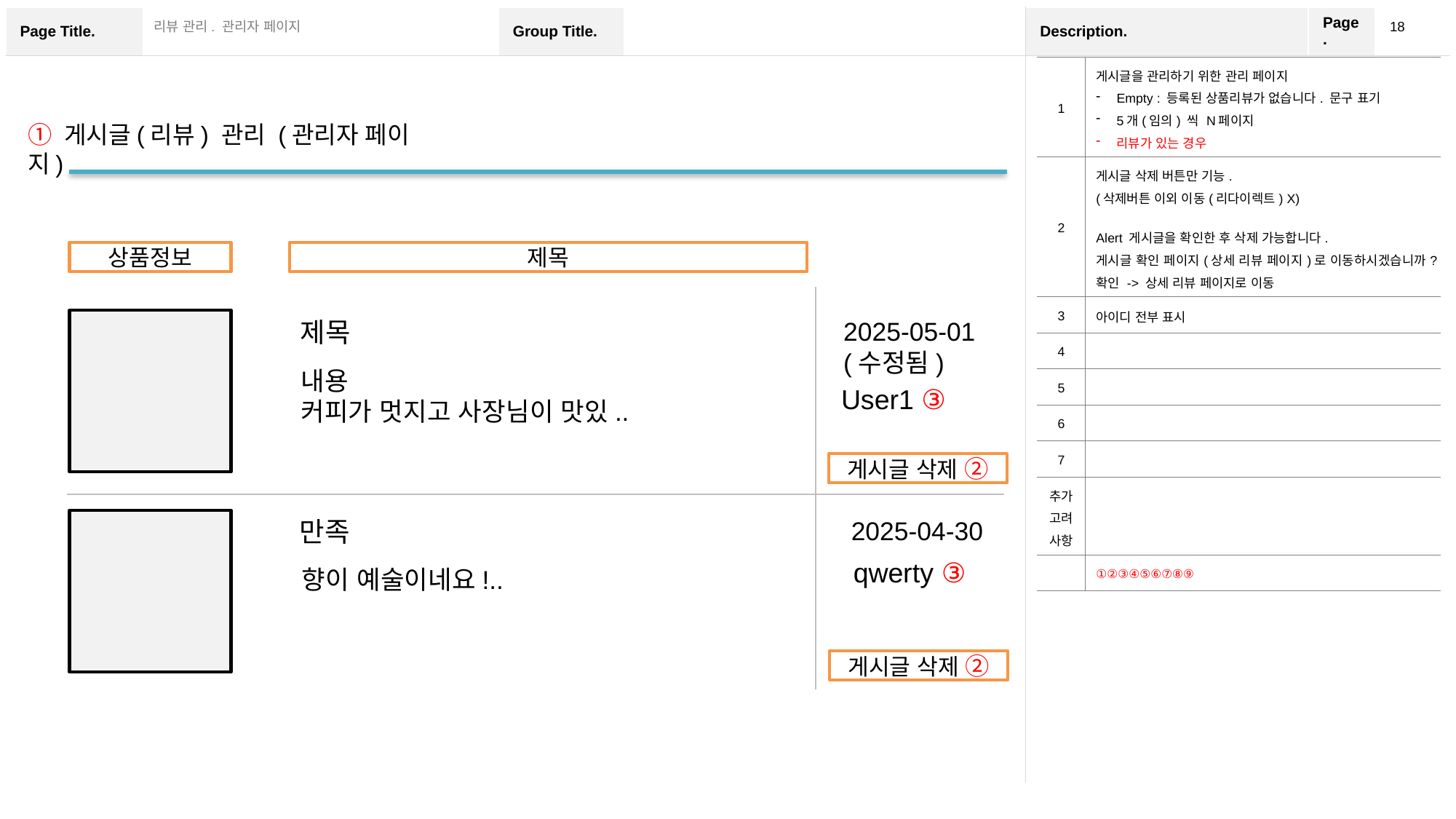

18
리뷰 관리. 관리자 페이지

| 1 | 게시글을 관리하기 위한 관리 페이지 Empty : 등록된 상품리뷰가 없습니다. 문구 표기 5개(임의) 씩 N페이지 리뷰가 있는 경우 |
| --- | --- |
| 2 | 게시글 삭제 버튼만 기능. (삭제버튼 이외 이동(리다이렉트) X) Alert 게시글을 확인한 후 삭제 가능합니다. 게시글 확인 페이지(상세 리뷰 페이지)로 이동하시겠습니까? 확인 -> 상세 리뷰 페이지로 이동 |
| 3 | 아이디 전부 표시 |
| 4 |  |
| 5 |  |
| 6 |  |
| 7 |  |
| 추가 고려 사항 |  |
|  | ①②③④⑤⑥⑦⑧⑨ |
① 게시글(리뷰) 관리 (관리자 페이지)
제목
상품정보

제목
2025-05-01 (수정됨)
내용
커피가 멋지고 사장님이 맛있..
User1 ③
게시글 삭제 ②
만족
2025-04-30

qwerty ③
향이 예술이네요!..
게시글 삭제 ②